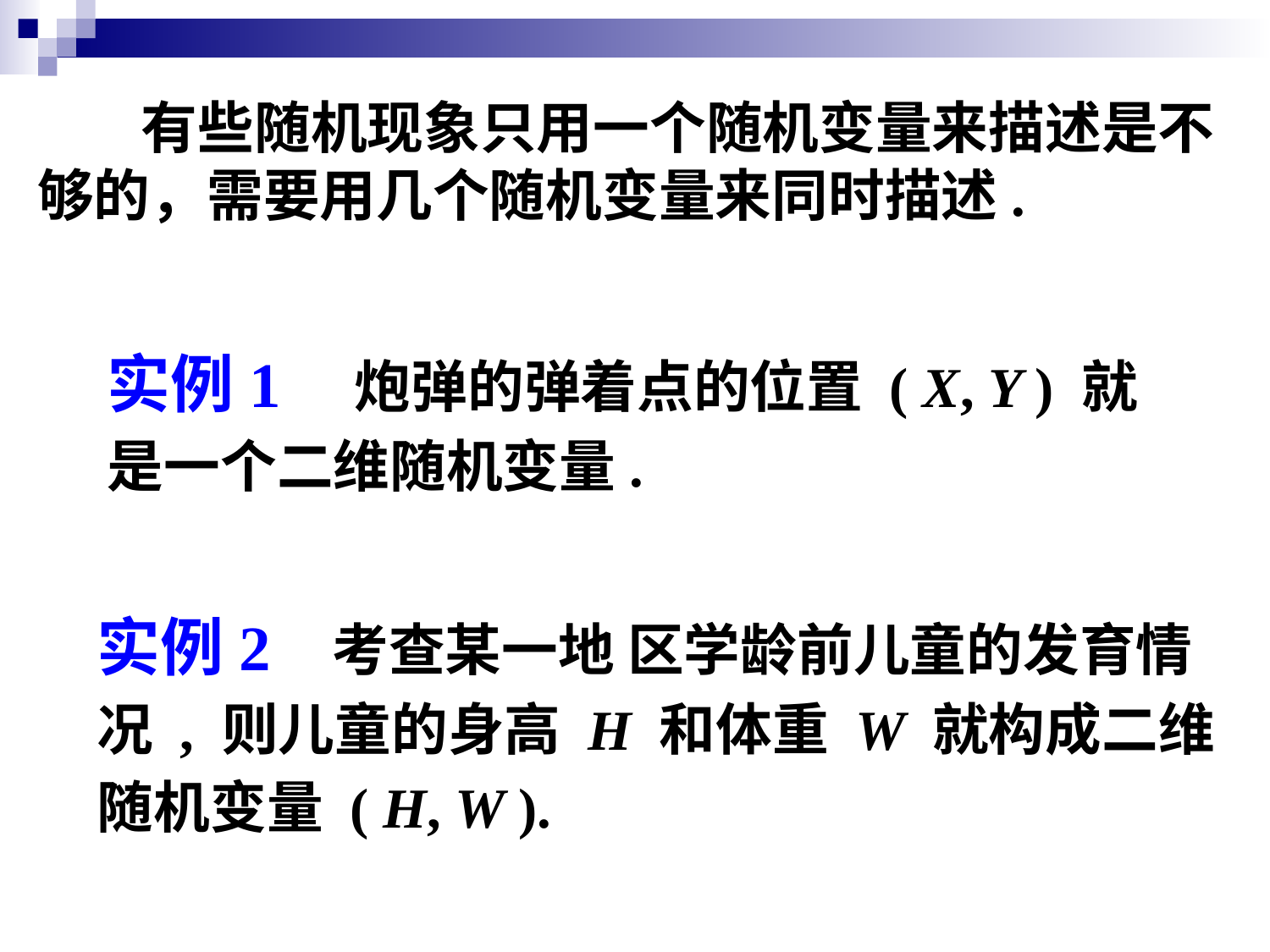

有些随机现象只用一个随机变量来描述是不够的，需要用几个随机变量来同时描述.
实例1     炮弹的弹着点的位置 ( X, Y ) 就是一个二维随机变量.
实例2    考查某一地 区学龄前儿童的发育情况 , 则儿童的身高 H 和体重 W 就构成二维随机变量 ( H, W ).